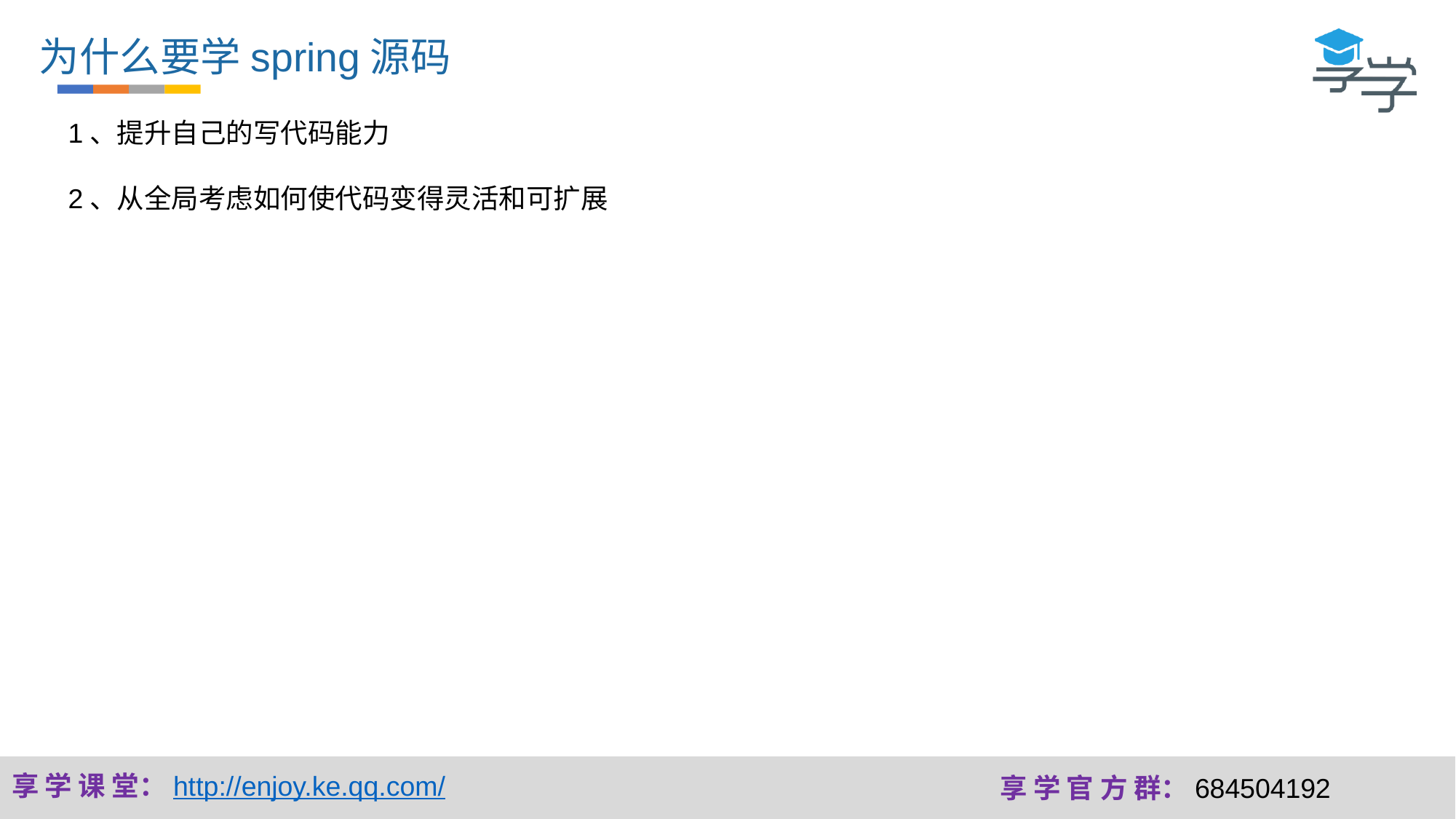

为什么要学spring源码

1、提升自己的写代码能力

2、从全局考虑如何使代码变得灵活和可扩展